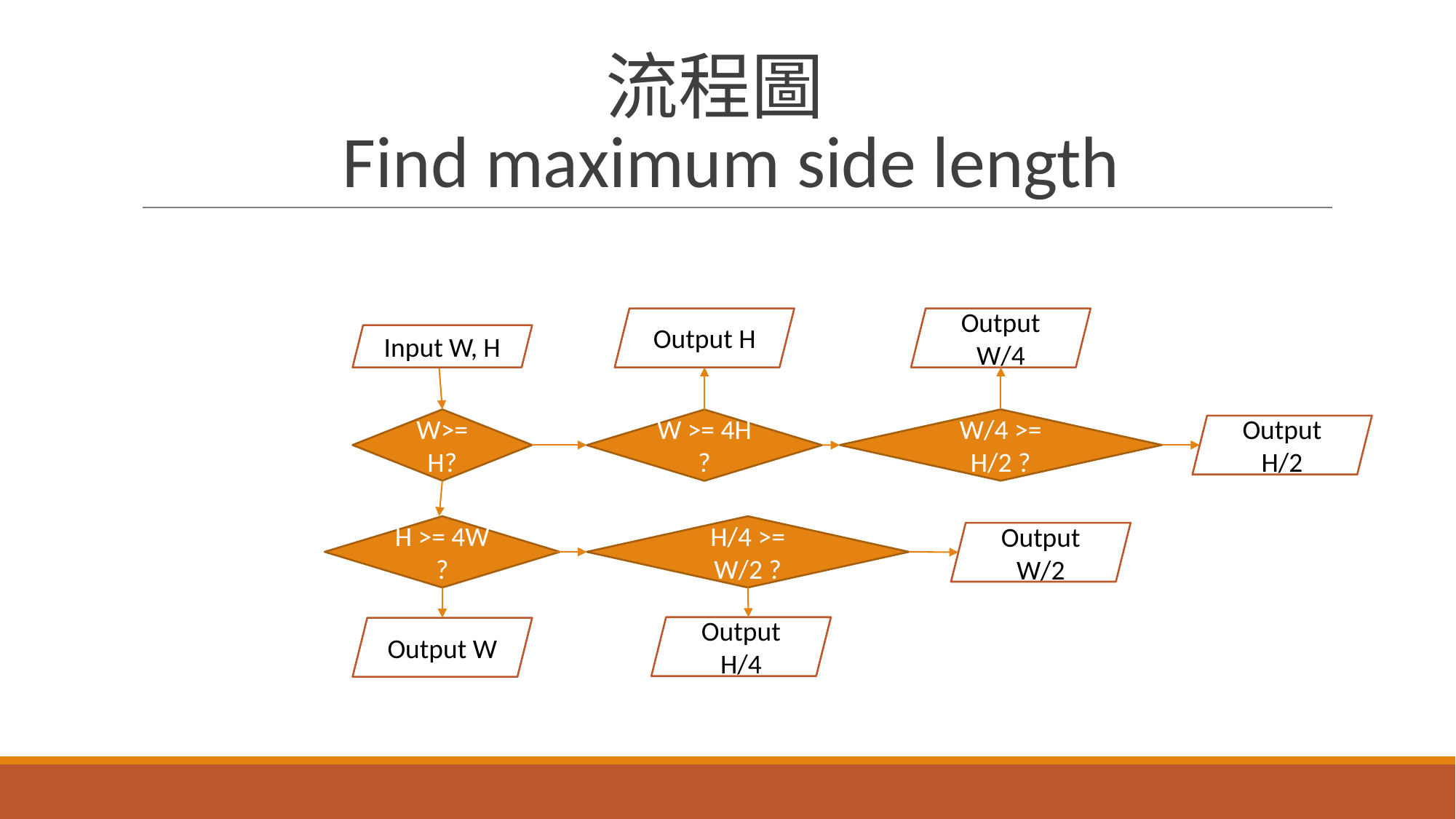

# 流程圖 Find maximum side length
Output H
Output W/4
Input W, H
W>=H?
W/4 >= H/2 ?
W >= 4H ?
Output H/2
H >= 4W ?
H/4 >= W/2 ?
Output W/2
Output H/4
Output W